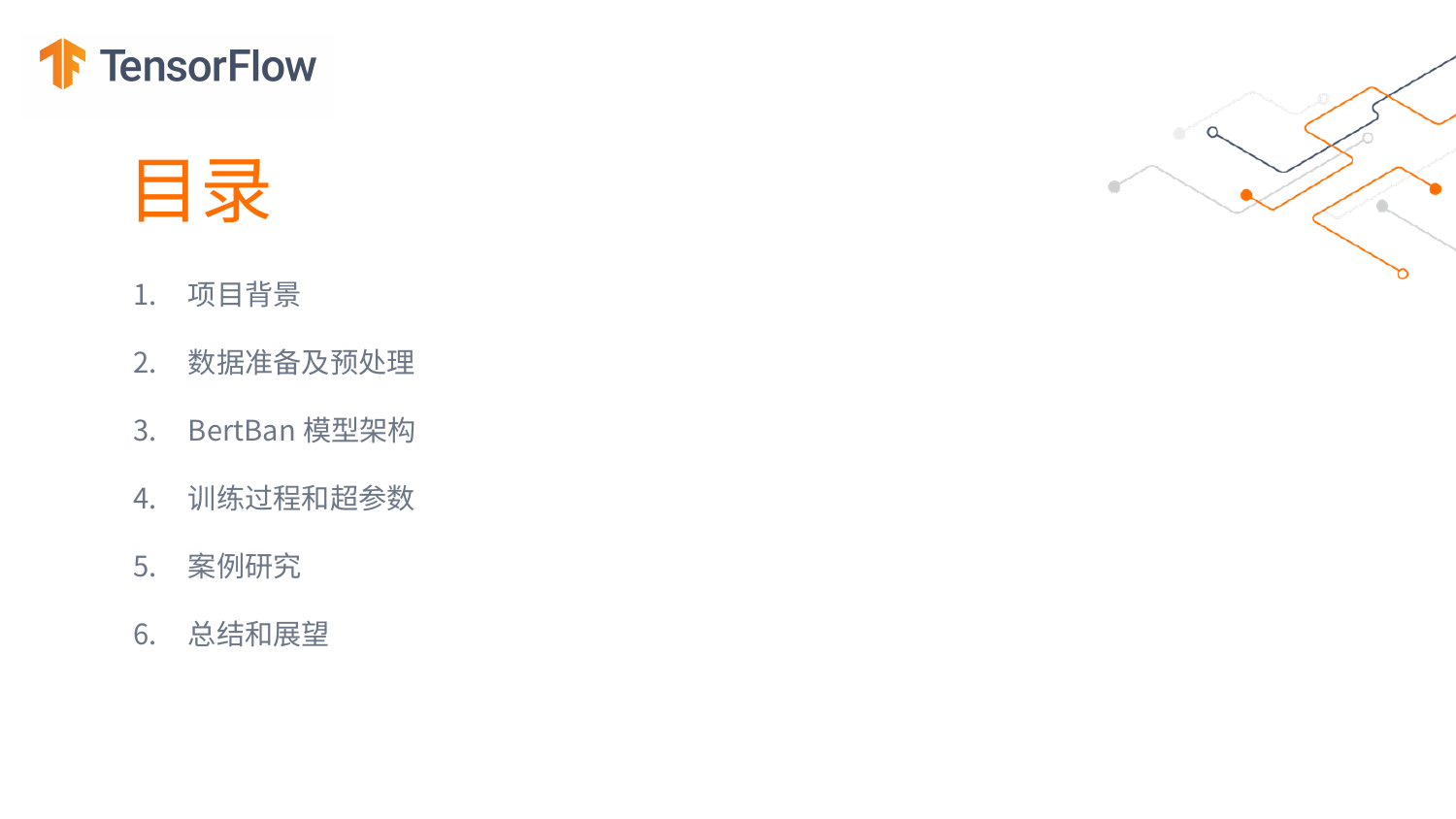

目录
项目背景
数据准备及预处理
BertBan模型架构
训练过程和超参数
案例研究
总结和展望